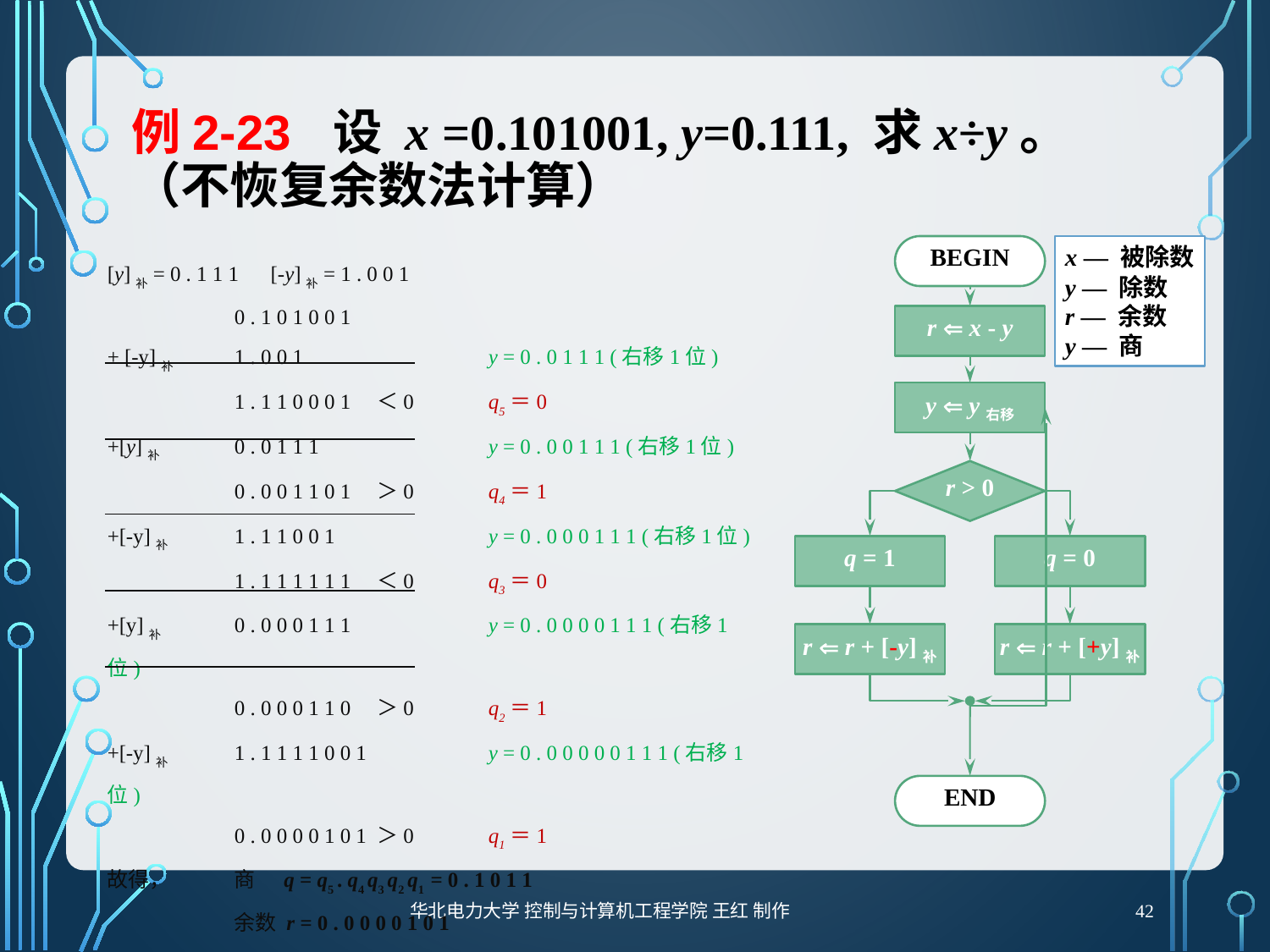

# 例2-23 设 x =0.101001, y=0.111, 求x÷y。（不恢复余数法计算）
x — 被除数
y — 除数
r — 余数
y — 商
BEGIN
[y]补= 0 . 1 1 1      [-y]补= 1 . 0 0 1
	0 . 1 0 1 0 0 1
+ [-y]补    　	1 . 0 0 1		y = 0 . 0 1 1 1 (右移1位)
　	1 . 1 1 0 0 0 1    ＜0	q5＝0
+[y]补   	0 . 0 1 1 1		y = 0 . 0 0 1 1 1 (右移1位)
　　　	0 . 0 0 1 1 0 1    ＞0　   　 	q4＝1
+[-y]补 　	1 . 1 1 0 0 1　     　	y = 0 . 0 0 0 1 1 1 (右移1位)
　　　	1 . 1 1 1 1 1 1    ＜0	q3＝0
+[y]补   	0 . 0 0 0 1 1 1		y = 0 . 0 0 0 0 1 1 1 (右移1位)
	0 . 0 0 0 1 1 0    ＞0   　 　	q2＝1
+[-y]补	1 . 1 1 1 1 0 0 1	y = 0 . 0 0 0 0 0 1 1 1 (右移1位)
	0 . 0 0 0 0 1 0 1 ＞0   　 　	q1＝1
故得，	商     q = q5 . q4 q3 q2 q1  = 0 . 1 0 1 1
	余数 r = 0 . 0 0 0 0 1 0 1
r ⇐ x - y
y ⇐ y右移
r > 0
q = 1
q = 0
r ⇐ r + [-y]补
r ⇐ r + [+y]补

END
华北电力大学 控制与计算机工程学院 王红 制作
42